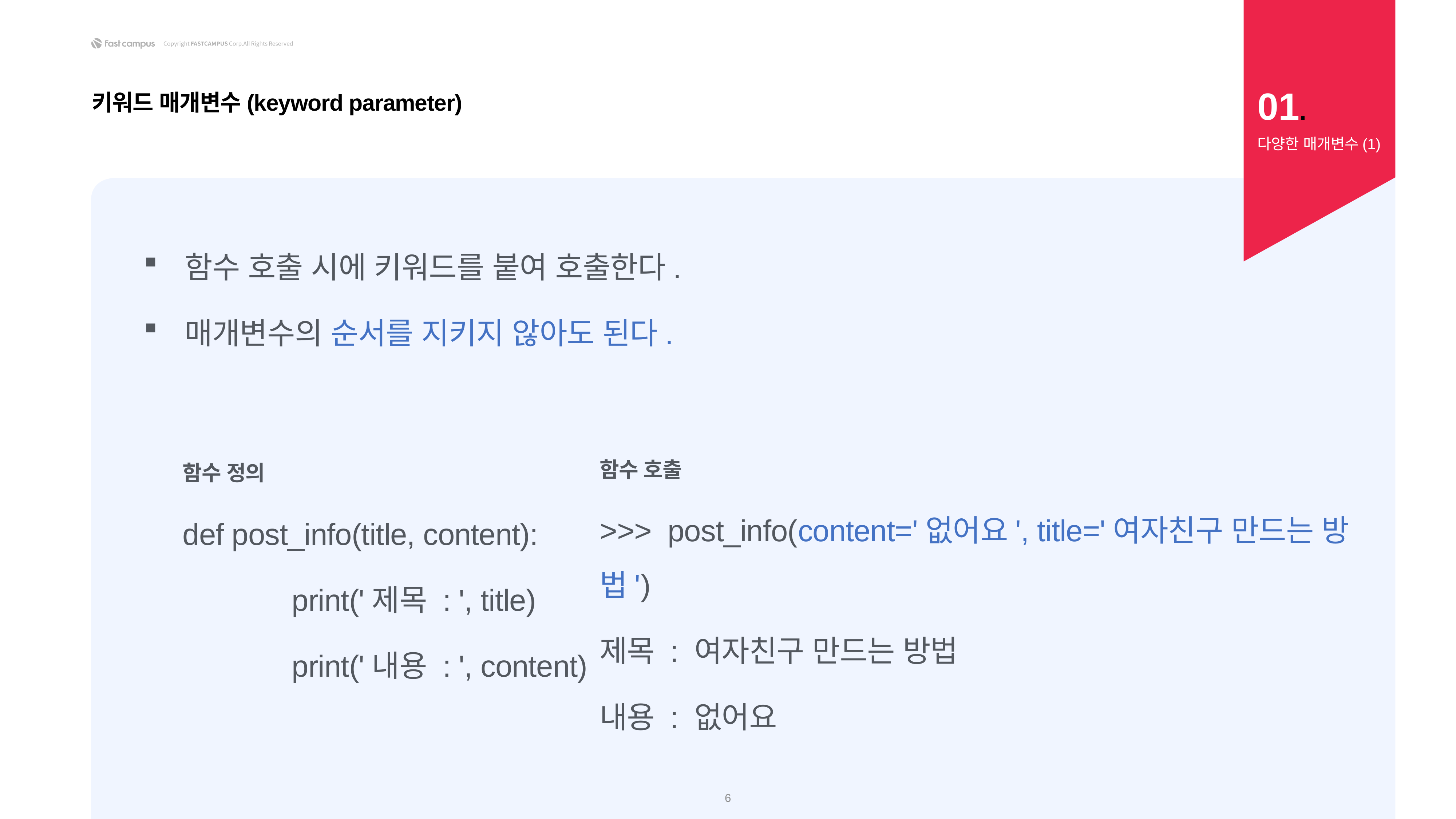

01.
키워드 매개변수(keyword parameter)
다양한 매개변수(1)
함수 호출 시에 키워드를 붙여 호출한다.
매개변수의 순서를 지키지 않아도 된다.
함수 호출
>>>  post_info(content='없어요', title='여자친구 만드는 방법')
제목 : 여자친구 만드는 방법
내용 : 없어요
함수 정의
def post_info(title, content):
		print('제목 : ', title)
		print('내용 : ', content)
6